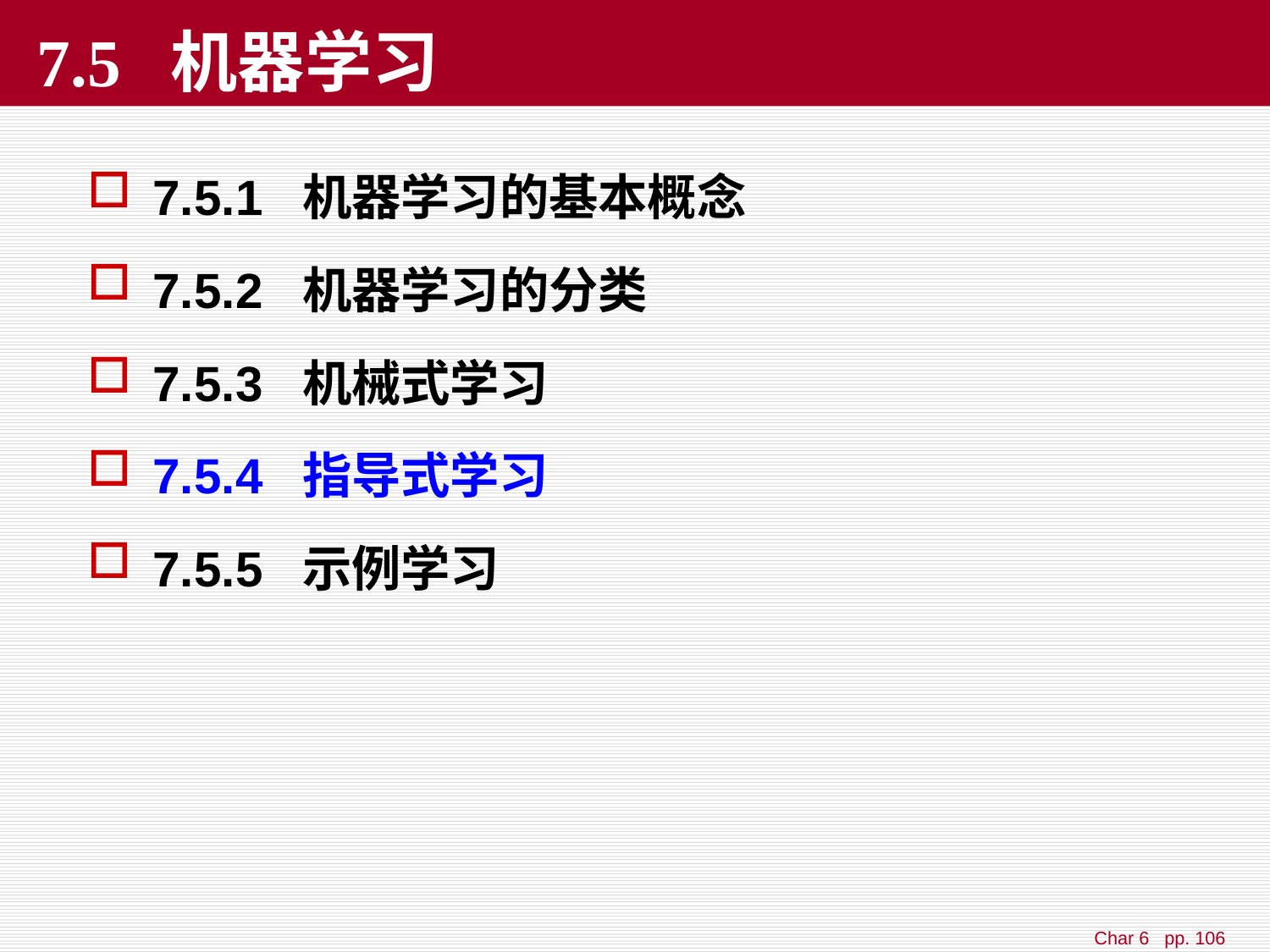

# 7.5  机器学习
7.5.1  机器学习的基本概念
7.5.2  机器学习的分类
7.5.3  机械式学习
7.5.4  指导式学习
7.5.5  示例学习
Char 6   pp. 106